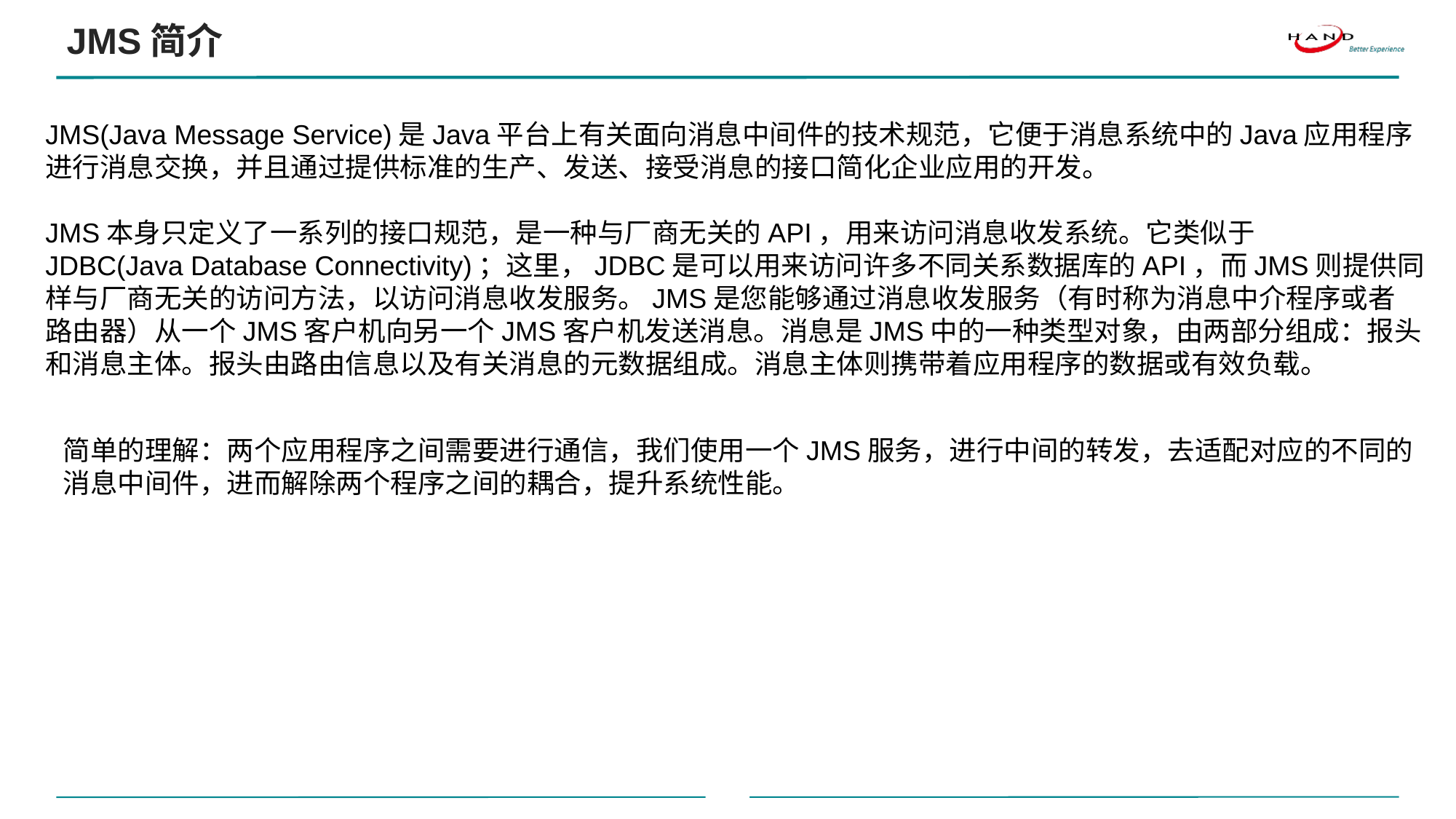

JMS简介
JMS(Java Message Service)是Java平台上有关面向消息中间件的技术规范，它便于消息系统中的Java应用程序
进行消息交换，并且通过提供标准的生产、发送、接受消息的接口简化企业应用的开发。

JMS本身只定义了一系列的接口规范，是一种与厂商无关的API，用来访问消息收发系统。它类似于
JDBC(Java Database Connectivity)；这里，JDBC是可以用来访问许多不同关系数据库的API，而JMS则提供同
样与厂商无关的访问方法，以访问消息收发服务。JMS是您能够通过消息收发服务（有时称为消息中介程序或者
路由器）从一个JMS客户机向另一个JMS客户机发送消息。消息是JMS中的一种类型对象，由两部分组成：报头
和消息主体。报头由路由信息以及有关消息的元数据组成。消息主体则携带着应用程序的数据或有效负载。
简单的理解：两个应用程序之间需要进行通信，我们使用一个JMS服务，进行中间的转发，去适配对应的不同的
消息中间件，进而解除两个程序之间的耦合，提升系统性能。
3